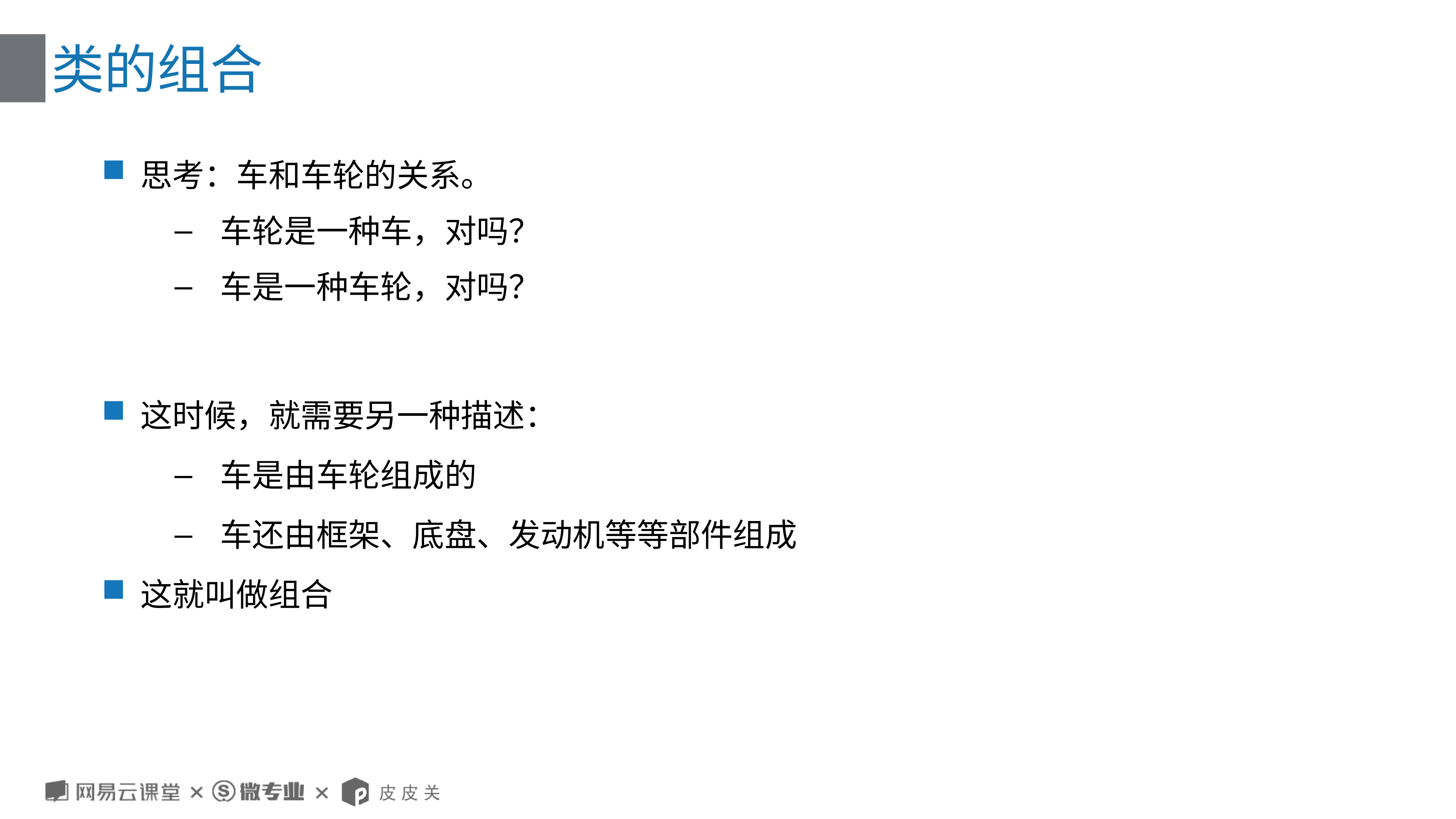

# 类的组合
思考：车和车轮的关系。
车轮是一种车，对吗？
车是一种车轮，对吗？

这时候，就需要另一种描述：
车是由车轮组成的
车还由框架、底盘、发动机等等部件组成
这就叫做组合